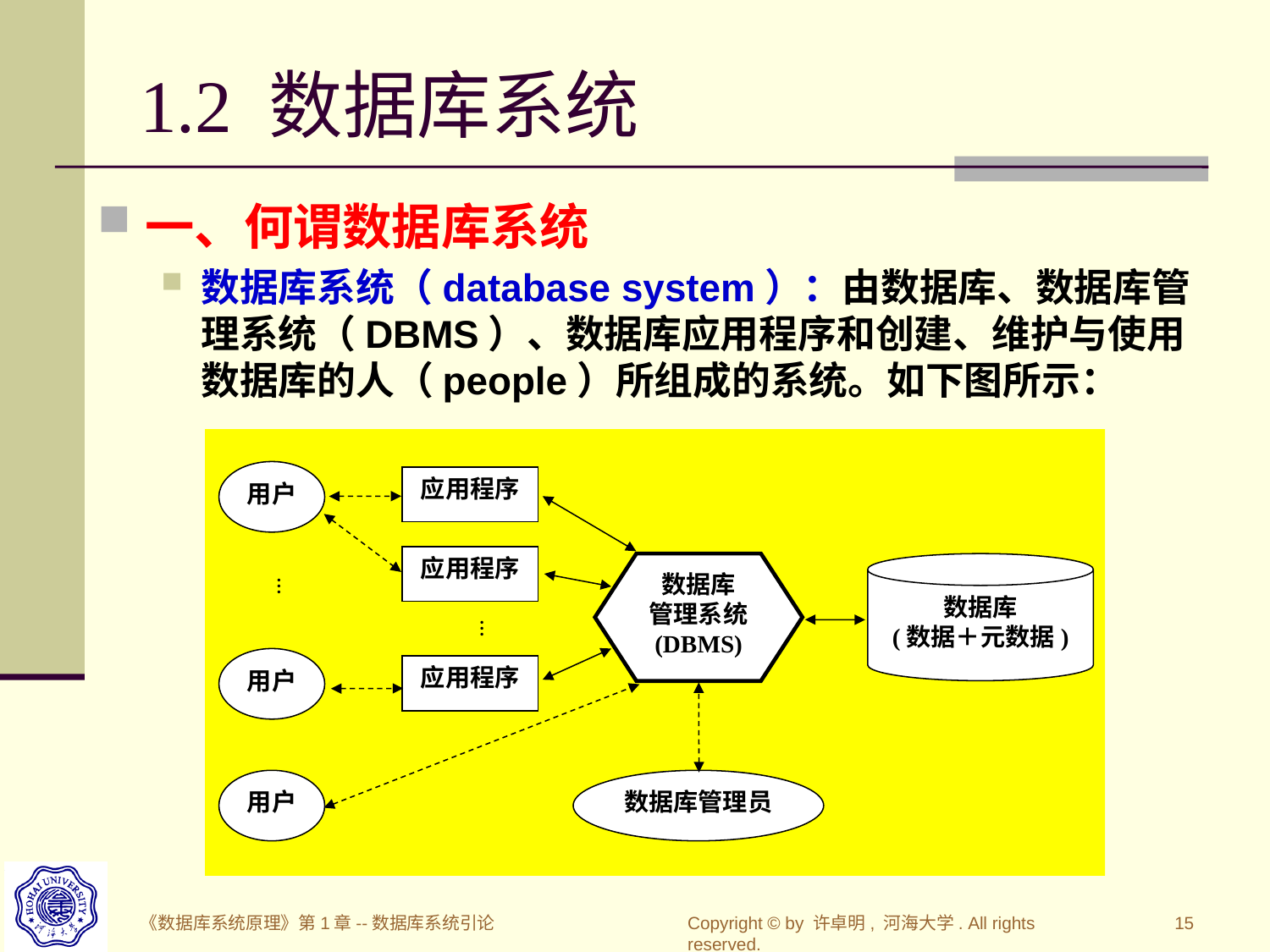

# 1.2 数据库系统
一、何谓数据库系统
数据库系统（database system）：由数据库、数据库管理系统（DBMS）、数据库应用程序和创建、维护与使用数据库的人（people）所组成的系统。如下图所示：

用户
应用程序

…
应用程序
数据库
管理系统(DBMS)
数据库
(数据＋元数据)

…

用户

应用程序

用户
数据库管理员
《数据库系统原理》第1章--数据库系统引论
Copyright © by 许卓明, 河海大学. All rights reserved.
15